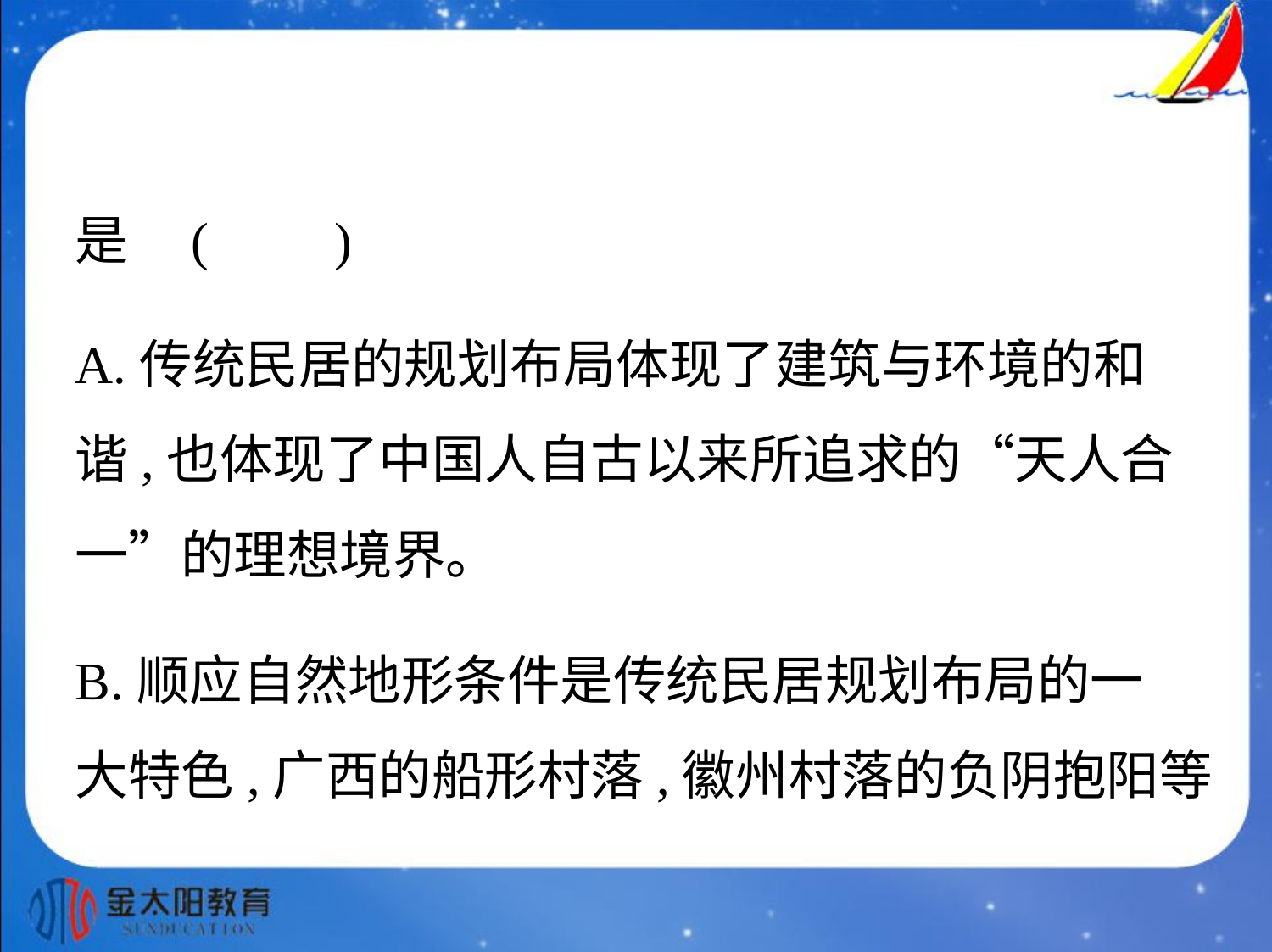

是 (　    )
A.传统民居的规划布局体现了建筑与环境的和
谐,也体现了中国人自古以来所追求的“天人合
一”的理想境界。
B.顺应自然地形条件是传统民居规划布局的一
大特色,广西的船形村落,徽州村落的负阴抱阳等